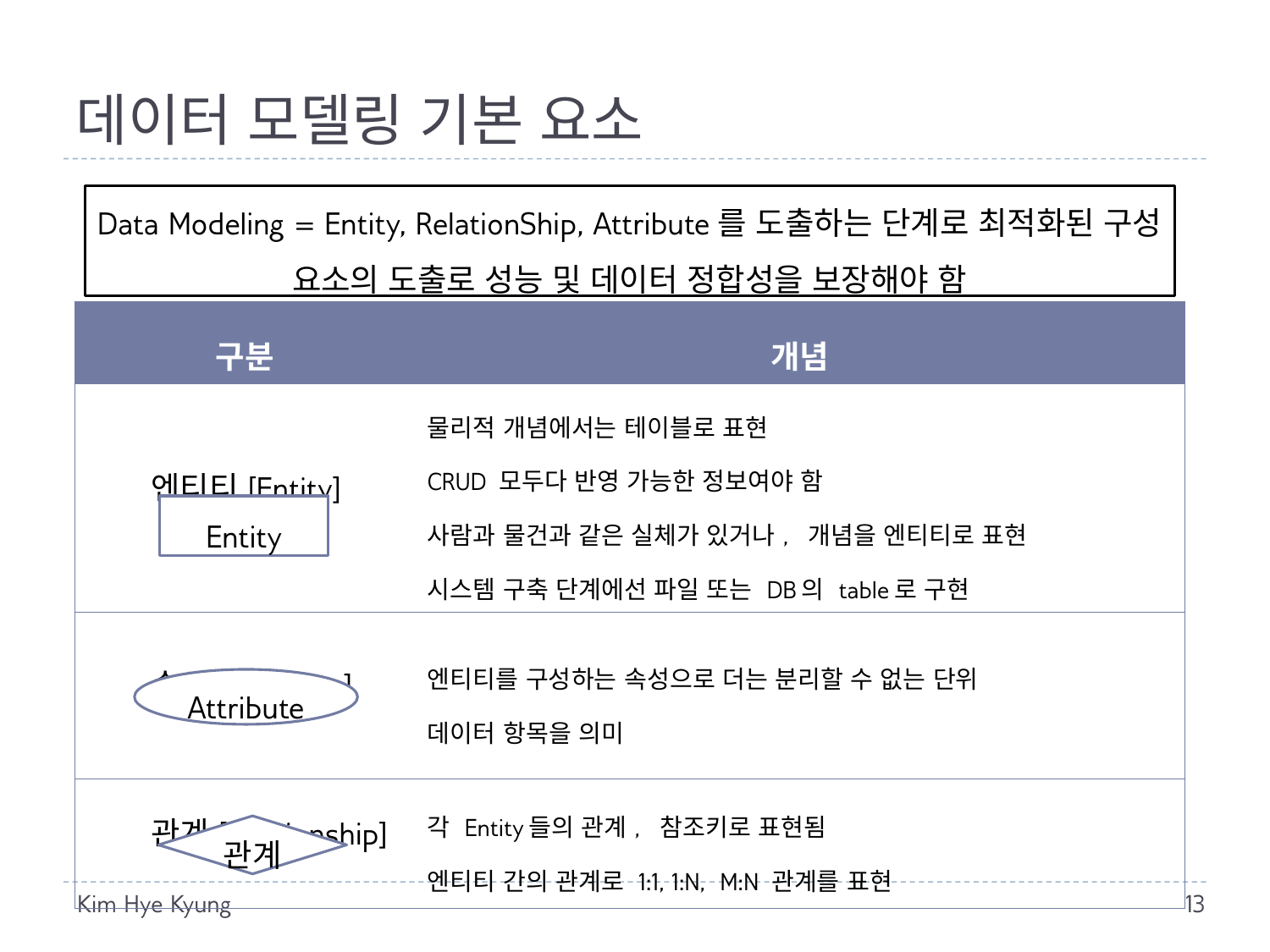

# 데이터 모델링 기본 요소
Data Modeling = Entity, RelationShip, Attribute를 도출하는 단계로 최적화된 구성 요소의 도출로 성능 및 데이터 정합성을 보장해야 함
| 구분 | 개념 |
| --- | --- |
| 엔티티[Entity] | 물리적 개념에서는 테이블로 표현 CRUD 모두다 반영 가능한 정보여야 함 사람과 물건과 같은 실체가 있거나, 개념을 엔티티로 표현 시스템 구축 단계에선 파일 또는 DB의 table로 구현 |
| 속성[Attribute] | 엔티티를 구성하는 속성으로 더는 분리할 수 없는 단위 데이터 항목을 의미 |
| 관계[relationship] | 각 Entity들의 관계, 참조키로 표현됨 엔티티 간의 관계로 1:1, 1:N, M:N 관계를 표현 |
Entity
Attribute
관계
          13